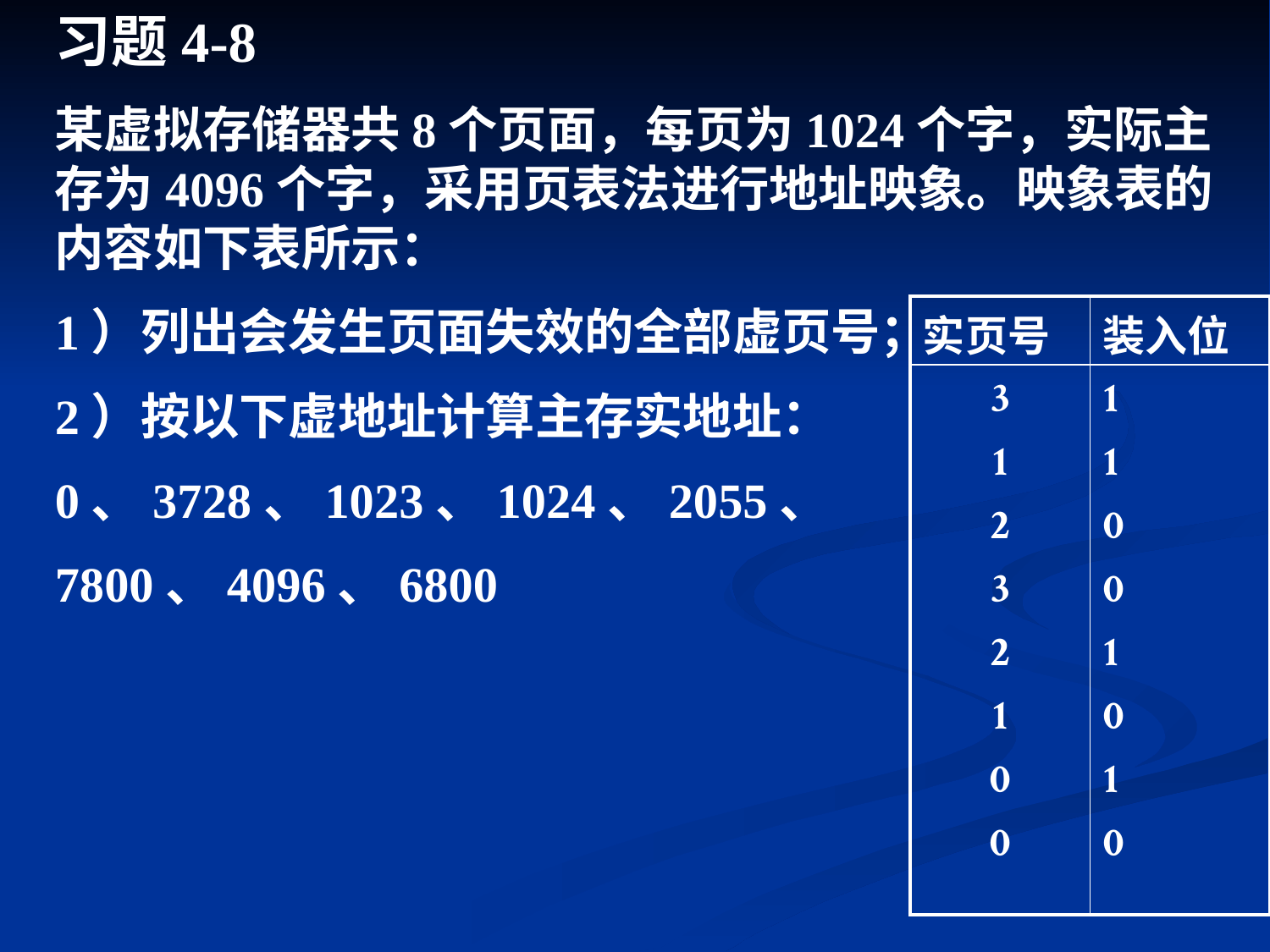

习题4-8
某虚拟存储器共8个页面，每页为1024个字，实际主存为4096个字，采用页表法进行地址映象。映象表的内容如下表所示：
1）列出会发生页面失效的全部虚页号；
2）按以下虚地址计算主存实地址：
0、3728、1023、1024、2055、
7800、4096、6800

| 实页号 | 装入位 |
| --- | --- |
| 3 1 2 3 2 1 0 0 | 1 1 0 0 1 0 1 0 |